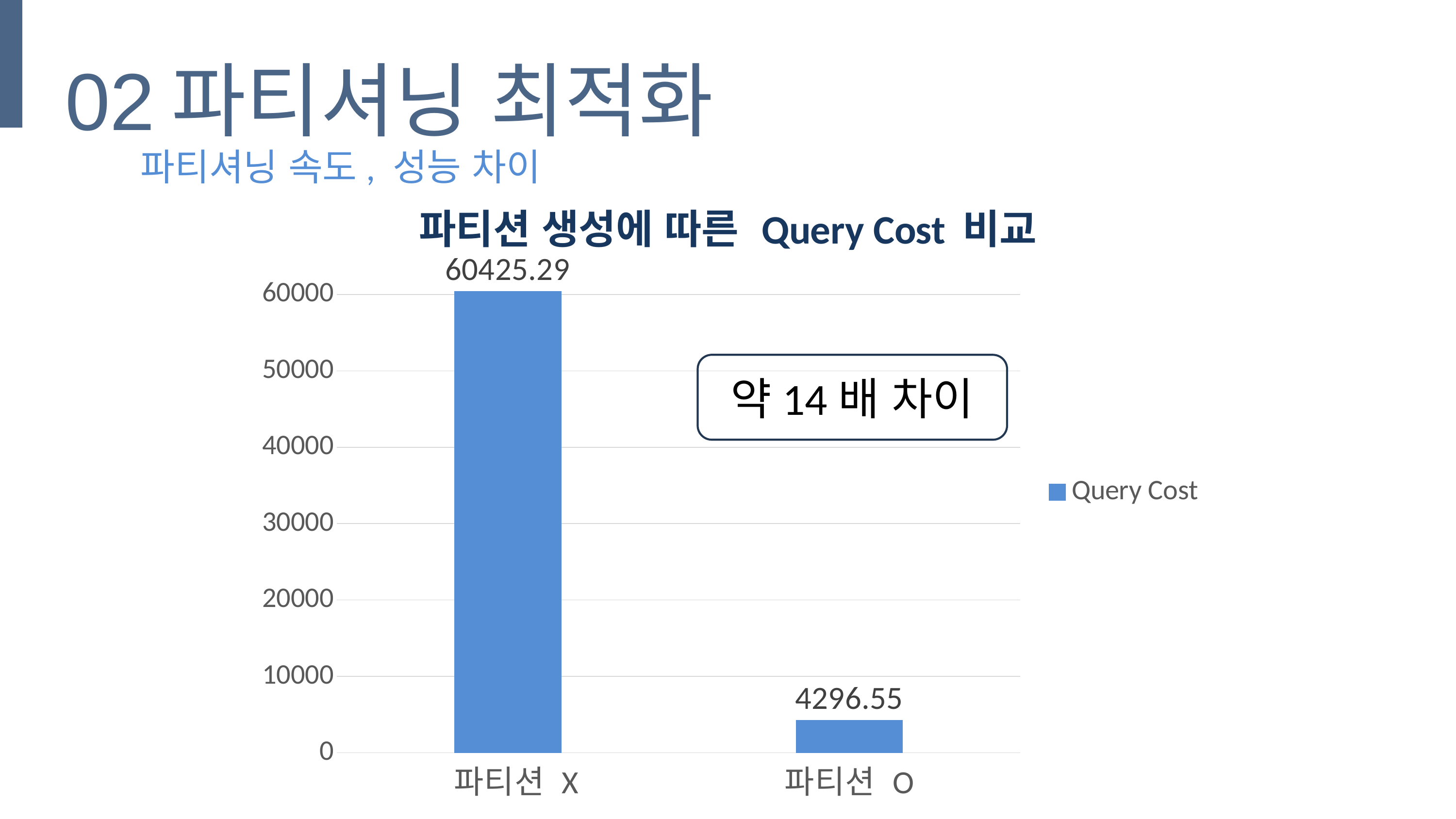

02
파티셔닝 최적화
파티셔닝 속도, 성능 차이

### Chart: 파티션 생성에 따른 Query Cost 비교

| Category | Query Cost |
|---|---|
|  파티션 X | 60425.29 |
| 파티션 O | 4296.55 |
약14배 차이